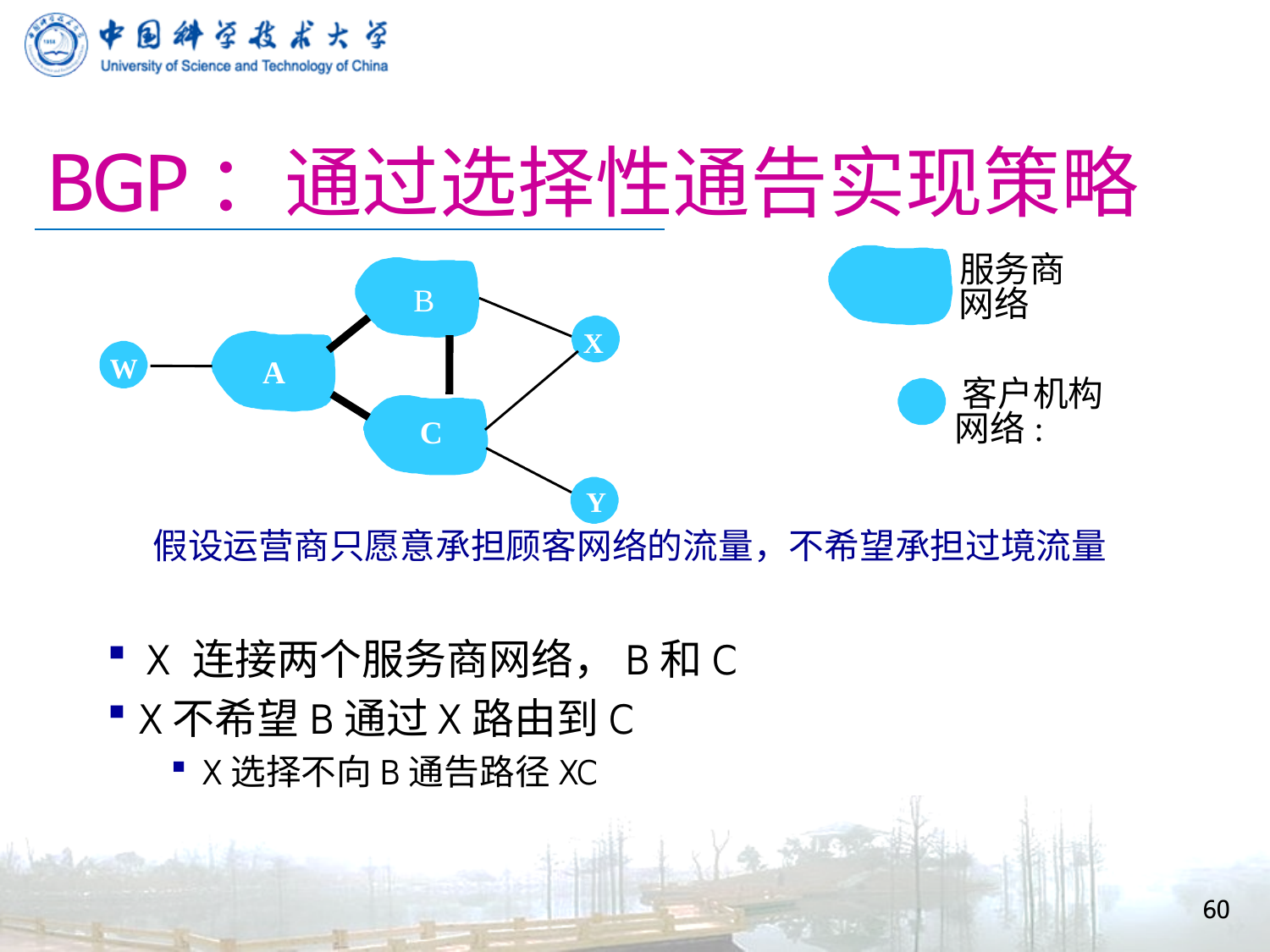

# BGP：通过选择性通告实现策略

服务商

B
网络

X

W

A

客户机构

网络:

C

Y

假设运营商只愿意承担顾客网络的流量，不希望承担过境流量
X 连接两个服务商网络，B和C
X不希望B通过X路由到C
X选择不向B通告路径XC
60